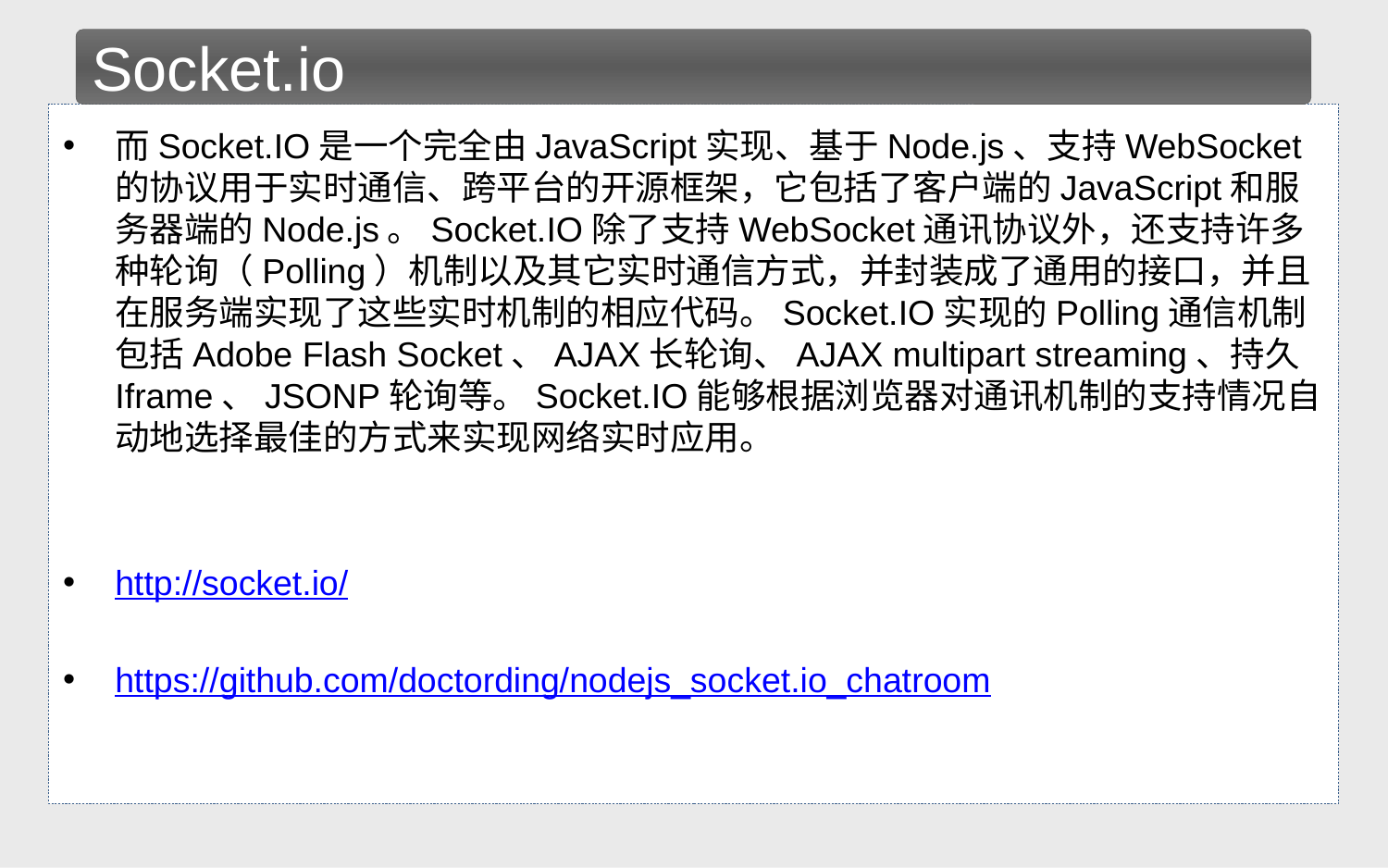

Socket.io

而Socket.IO是一个完全由JavaScript实现、基于Node.js、支持WebSocket的协议用于实时通信、跨平台的开源框架，它包括了客户端的JavaScript和服务器端的Node.js。Socket.IO除了支持WebSocket通讯协议外，还支持许多种轮询（Polling）机制以及其它实时通信方式，并封装成了通用的接口，并且在服务端实现了这些实时机制的相应代码。Socket.IO实现的Polling通信机制包括Adobe Flash Socket、AJAX长轮询、AJAX multipart streaming、持久Iframe、JSONP轮询等。Socket.IO能够根据浏览器对通讯机制的支持情况自动地选择最佳的方式来实现网络实时应用。

http://socket.io/

https://github.com/doctording/nodejs_socket.io_chatroom